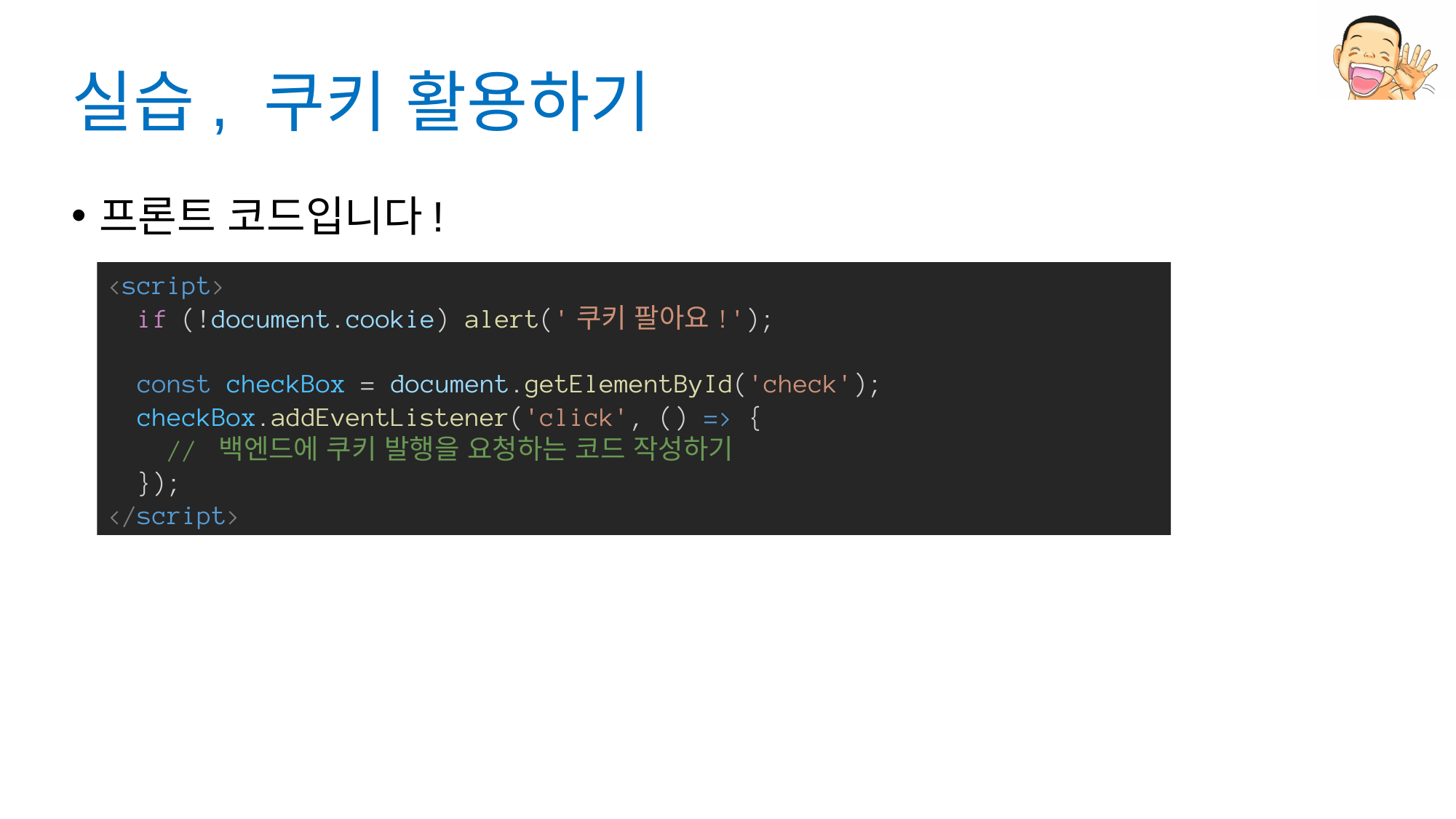

# 실습, 쿠키 활용하기
프론트 코드입니다!
<script>
  if (!document.cookie) alert('쿠키 팔아요!');
  const checkBox = document.getElementById('check');
  checkBox.addEventListener('click', () => {
    // 백엔드에 쿠키 발행을 요청하는 코드 작성하기
  });
</script>